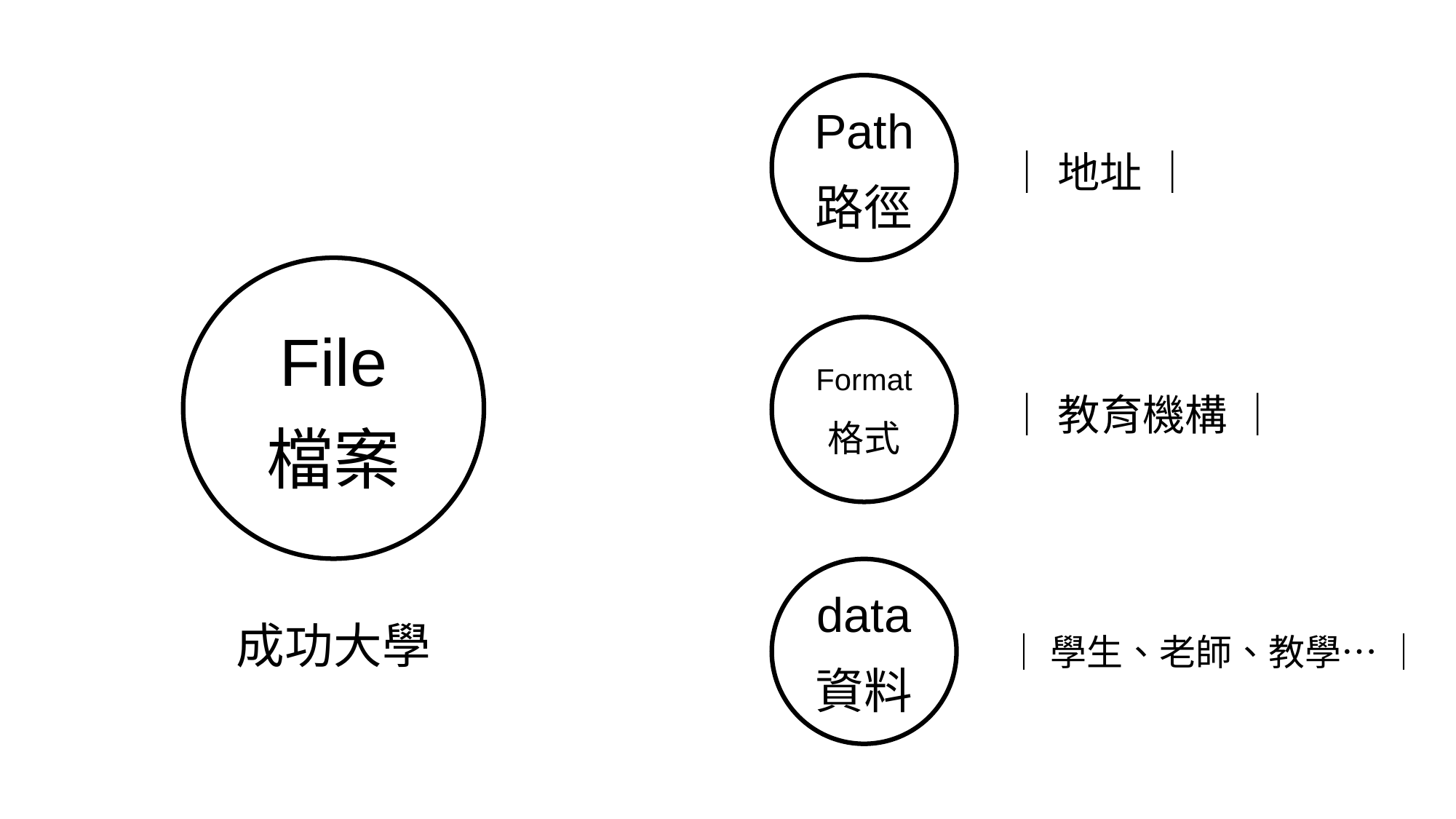

Path
路徑
｜ 地址 ｜
File
檔案
Format
格式
｜ 教育機構 ｜
data
資料
成功大學
｜ 學生、老師、教學… ｜